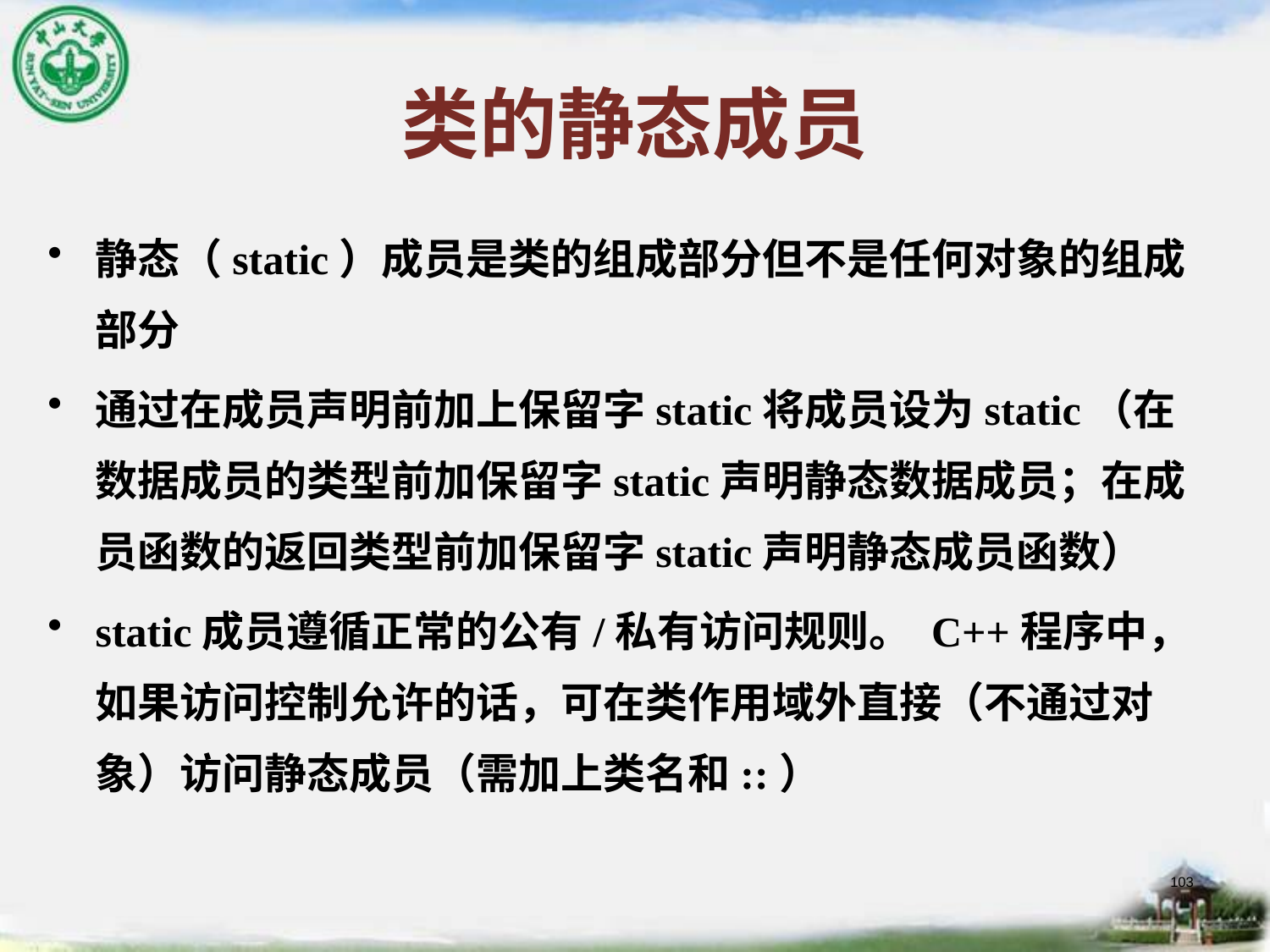

# 类的静态成员
静态（static）成员是类的组成部分但不是任何对象的组成部分
通过在成员声明前加上保留字static将成员设为static（在数据成员的类型前加保留字static声明静态数据成员；在成员函数的返回类型前加保留字static声明静态成员函数）
static成员遵循正常的公有/私有访问规则。 C++程序中，如果访问控制允许的话，可在类作用域外直接（不通过对象）访问静态成员（需加上类名和::）
103